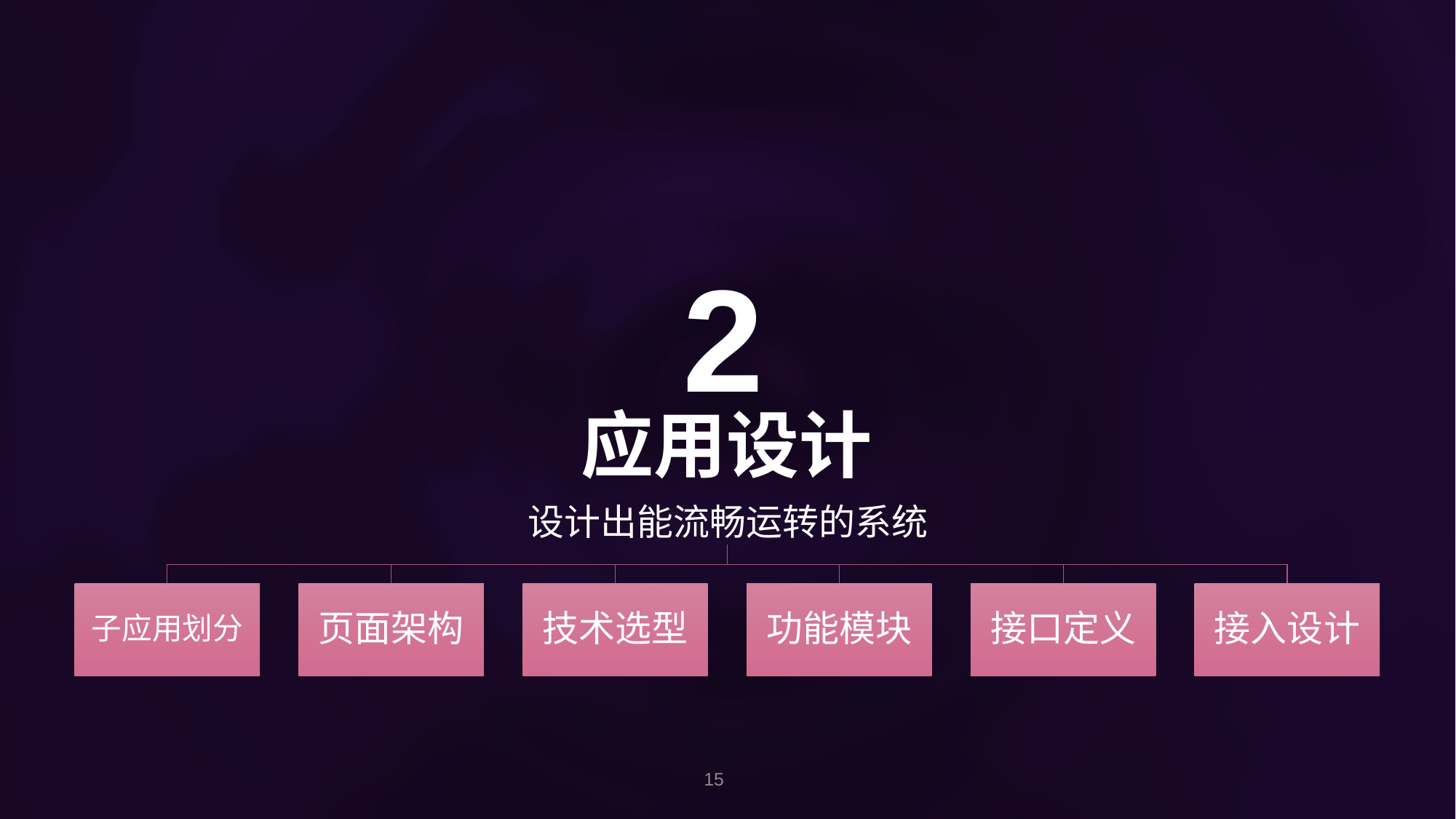

2

子应用划分
页面架构
技术选型
功能模块
接口定义
接入设计
应用设计
设计出能流畅运转的系统
15